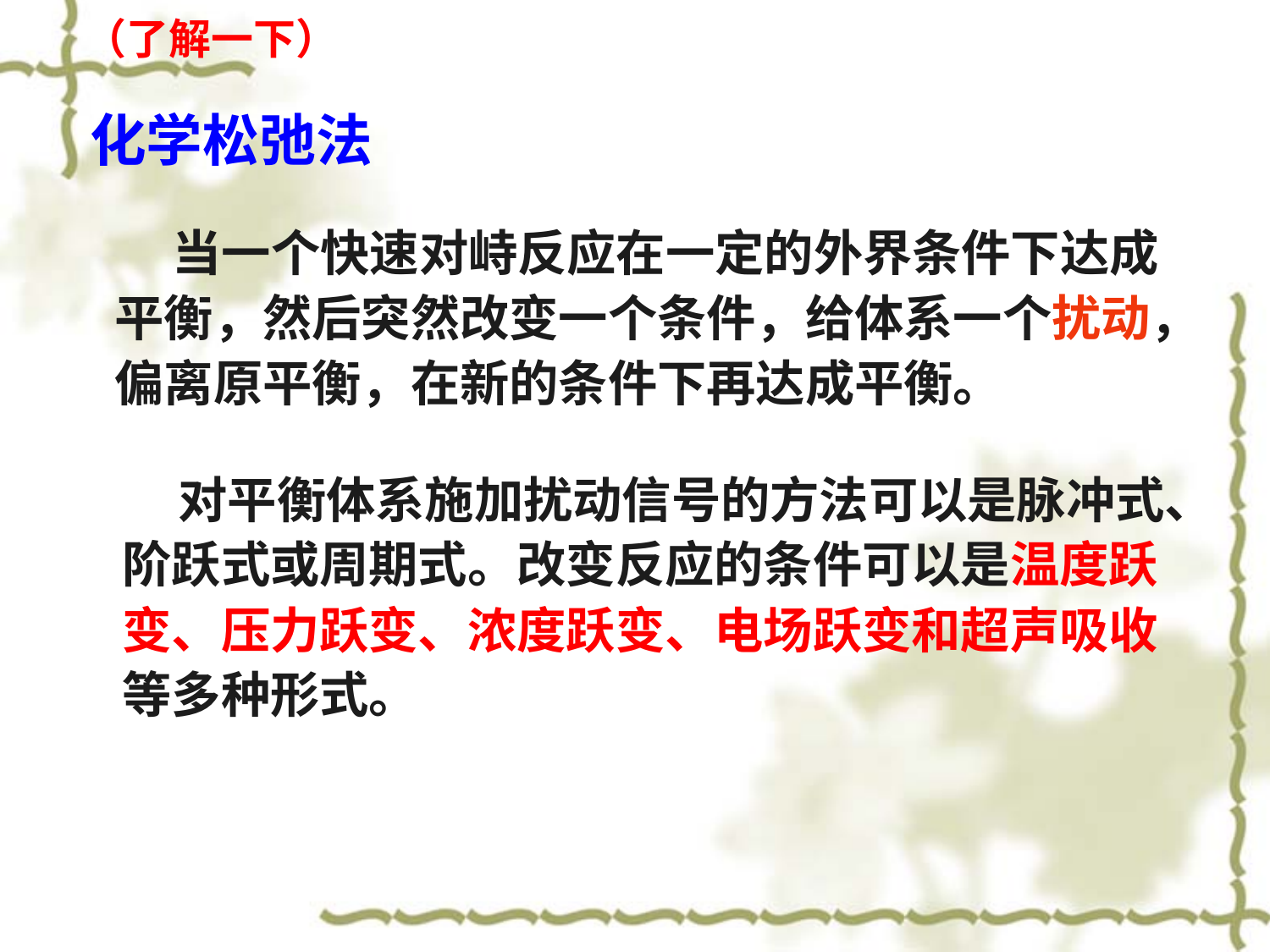

（了解一下）
化学松弛法
     当一个快速对峙反应在一定的外界条件下达成平衡，然后突然改变一个条件，给体系一个扰动，偏离原平衡，在新的条件下再达成平衡。
    对平衡体系施加扰动信号的方法可以是脉冲式、阶跃式或周期式。改变反应的条件可以是温度跃变、压力跃变、浓度跃变、电场跃变和超声吸收等多种形式。